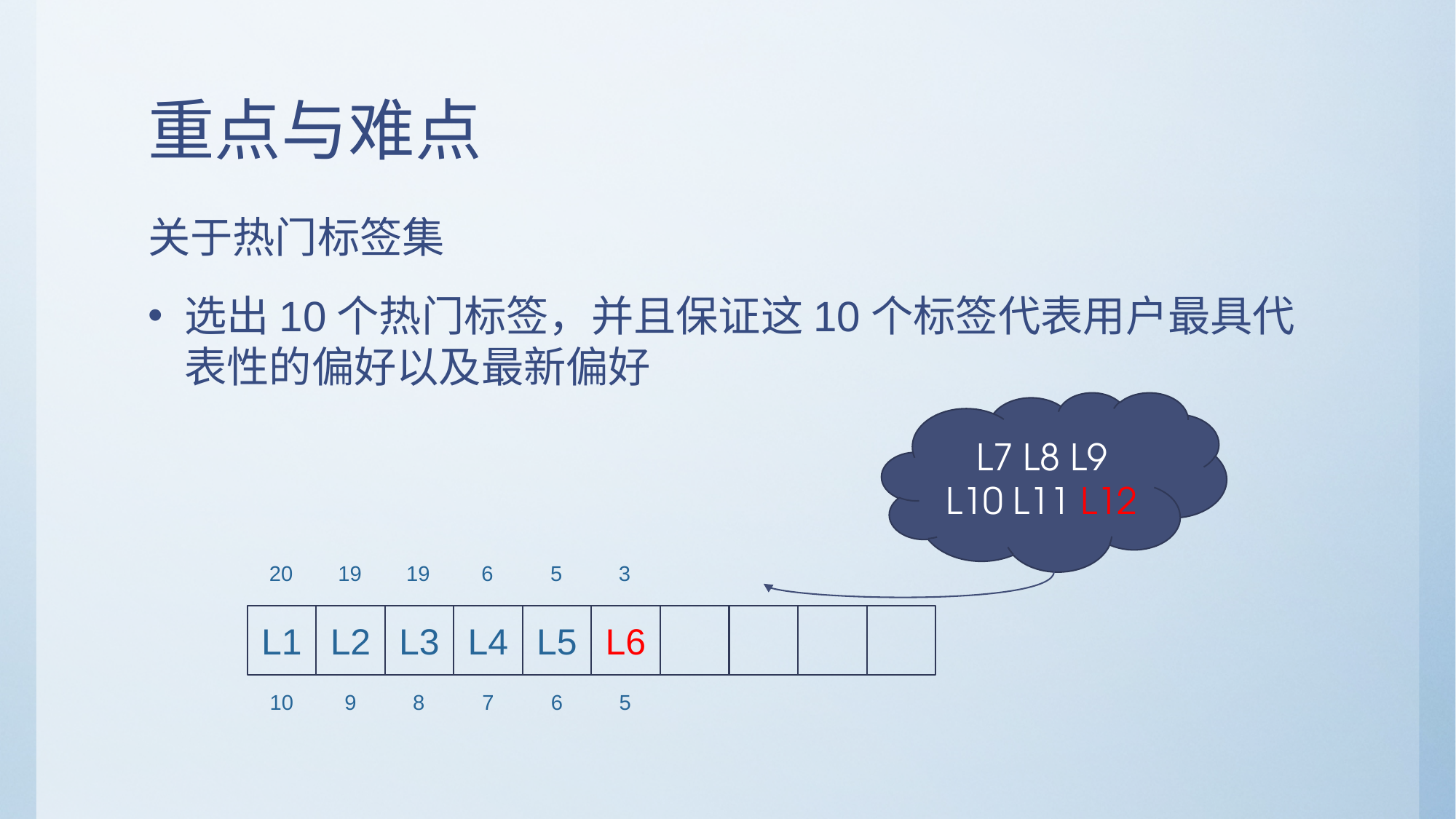

# 重点与难点
关于热门标签集
选出10个热门标签，并且保证这10个标签代表用户最具代表性的偏好以及最新偏好

L7 L8 L9
L10 L11 L12
20
19
19
6
5
3
L1
L2
L3
L4
L5
L6

10
9
8
7
6
5